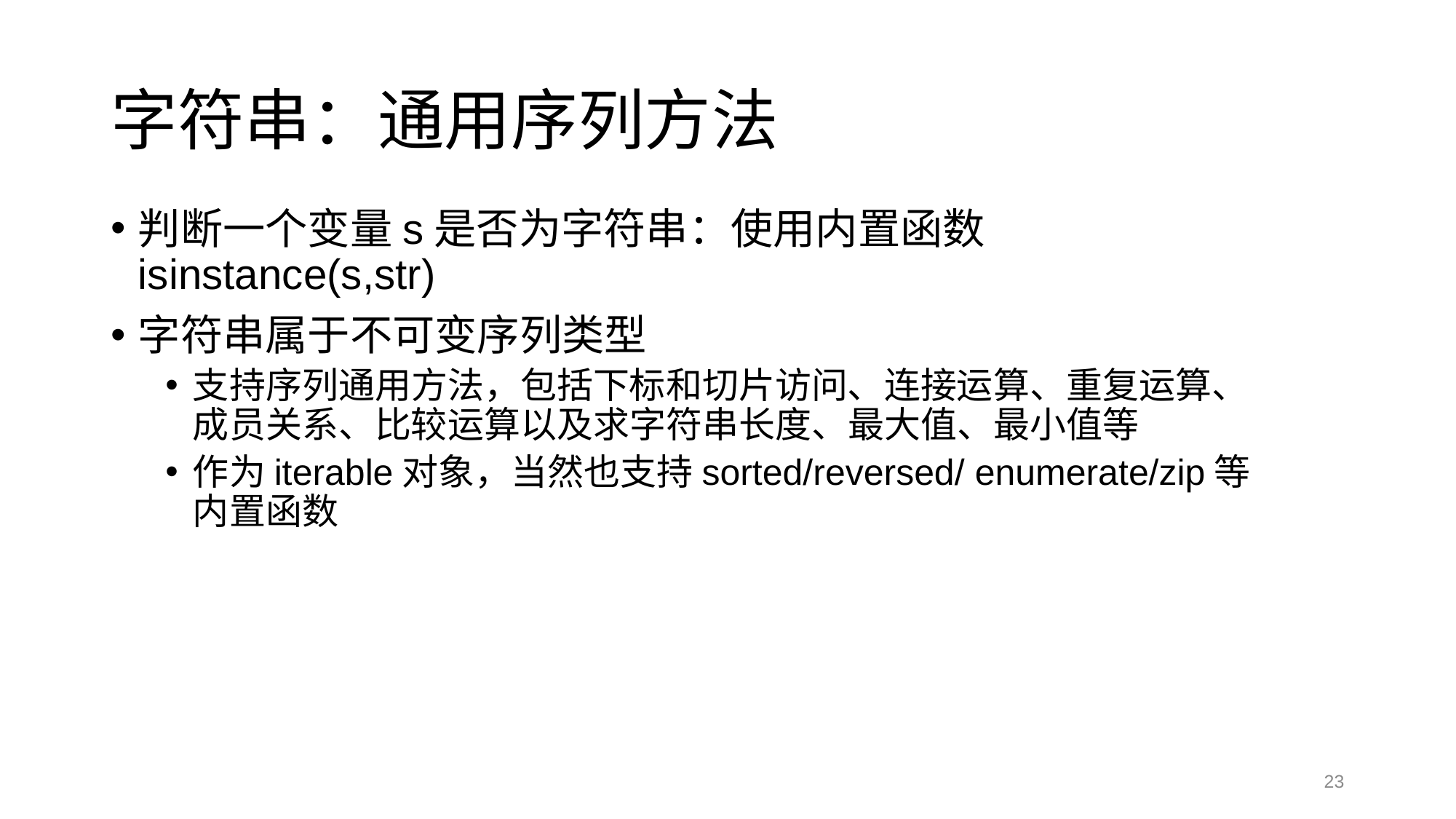

# 字符串：通用序列方法
判断一个变量s是否为字符串：使用内置函数isinstance(s,str)
字符串属于不可变序列类型
支持序列通用方法，包括下标和切片访问、连接运算、重复运算、成员关系、比较运算以及求字符串长度、最大值、最小值等
作为iterable对象，当然也支持sorted/reversed/ enumerate/zip等内置函数

23